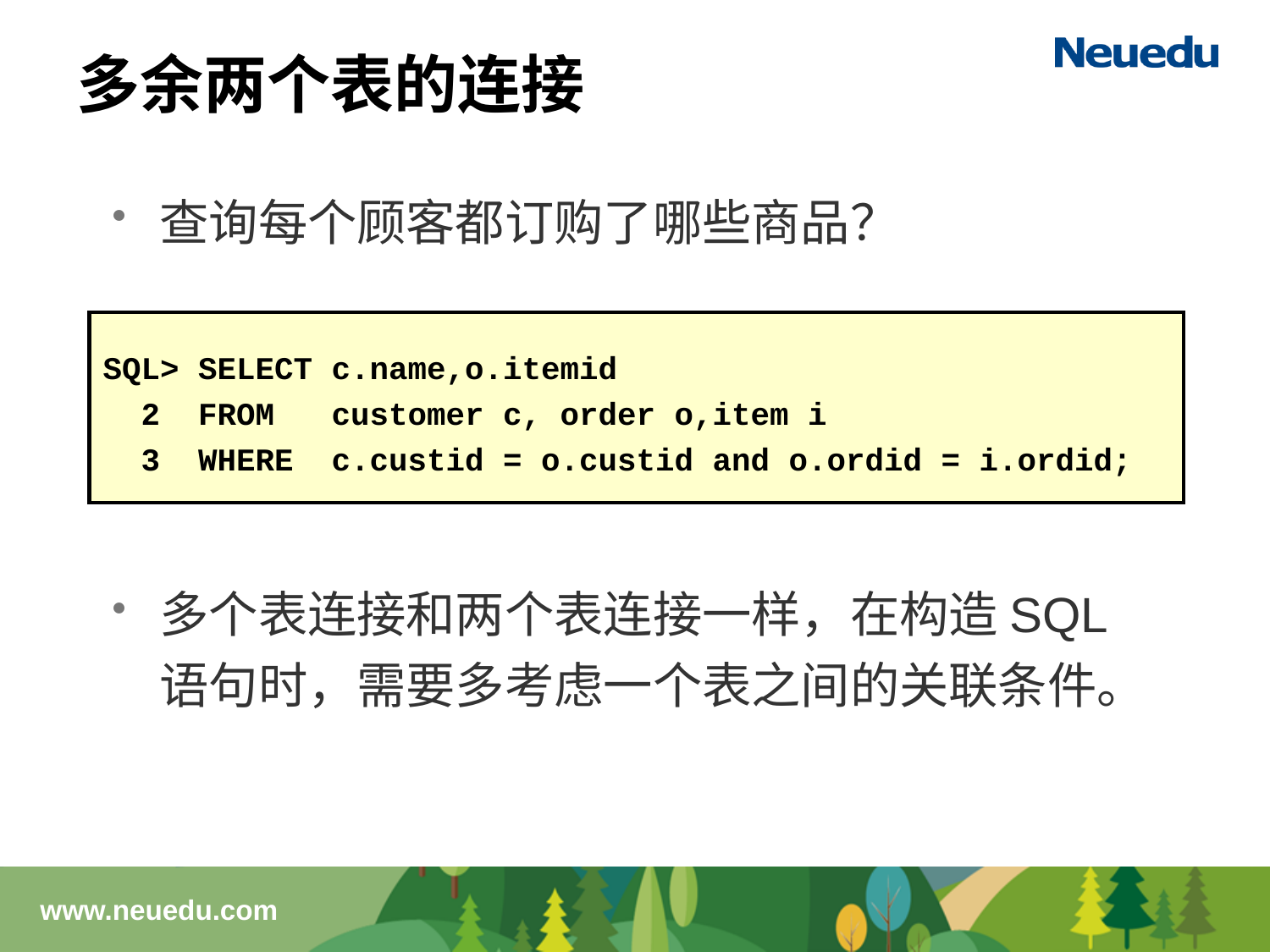

# 多余两个表的连接
查询每个顾客都订购了哪些商品？
SQL> SELECT c.name,o.itemid
  2  FROM   customer c, order o,item i
  3  WHERE  c.custid = o.custid and o.ordid = i.ordid;

多个表连接和两个表连接一样，在构造SQL语句时，需要多考虑一个表之间的关联条件。